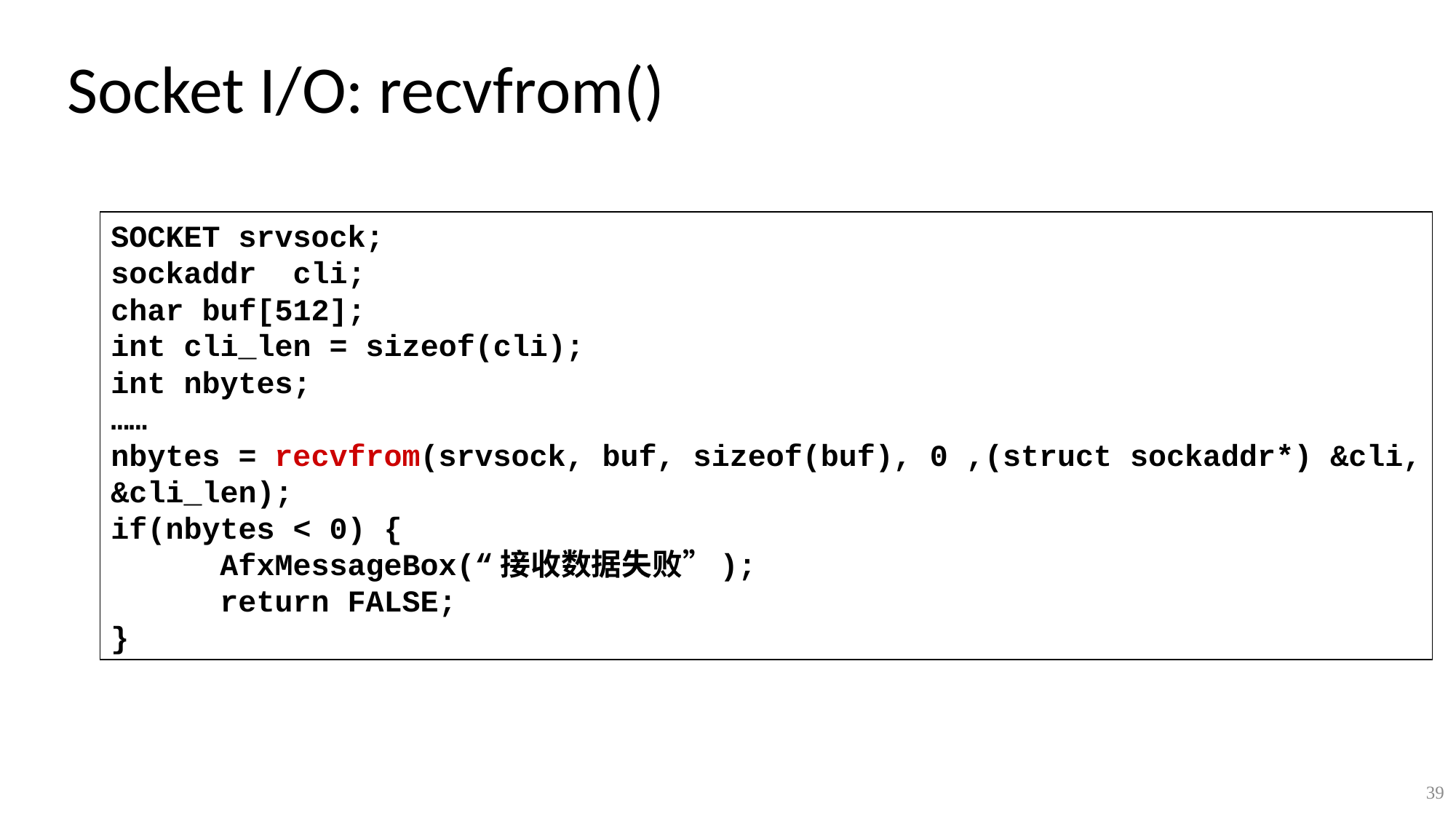

# Socket I/O: recvfrom()
SOCKET srvsock;
sockaddr  cli;
char buf[512];
int cli_len = sizeof(cli);
int nbytes;
……
nbytes = recvfrom(srvsock, buf, sizeof(buf), 0 ,(struct sockaddr*) &cli, &cli_len);
if(nbytes < 0) {
	AfxMessageBox(“接收数据失败”);
	return FALSE;
}

39